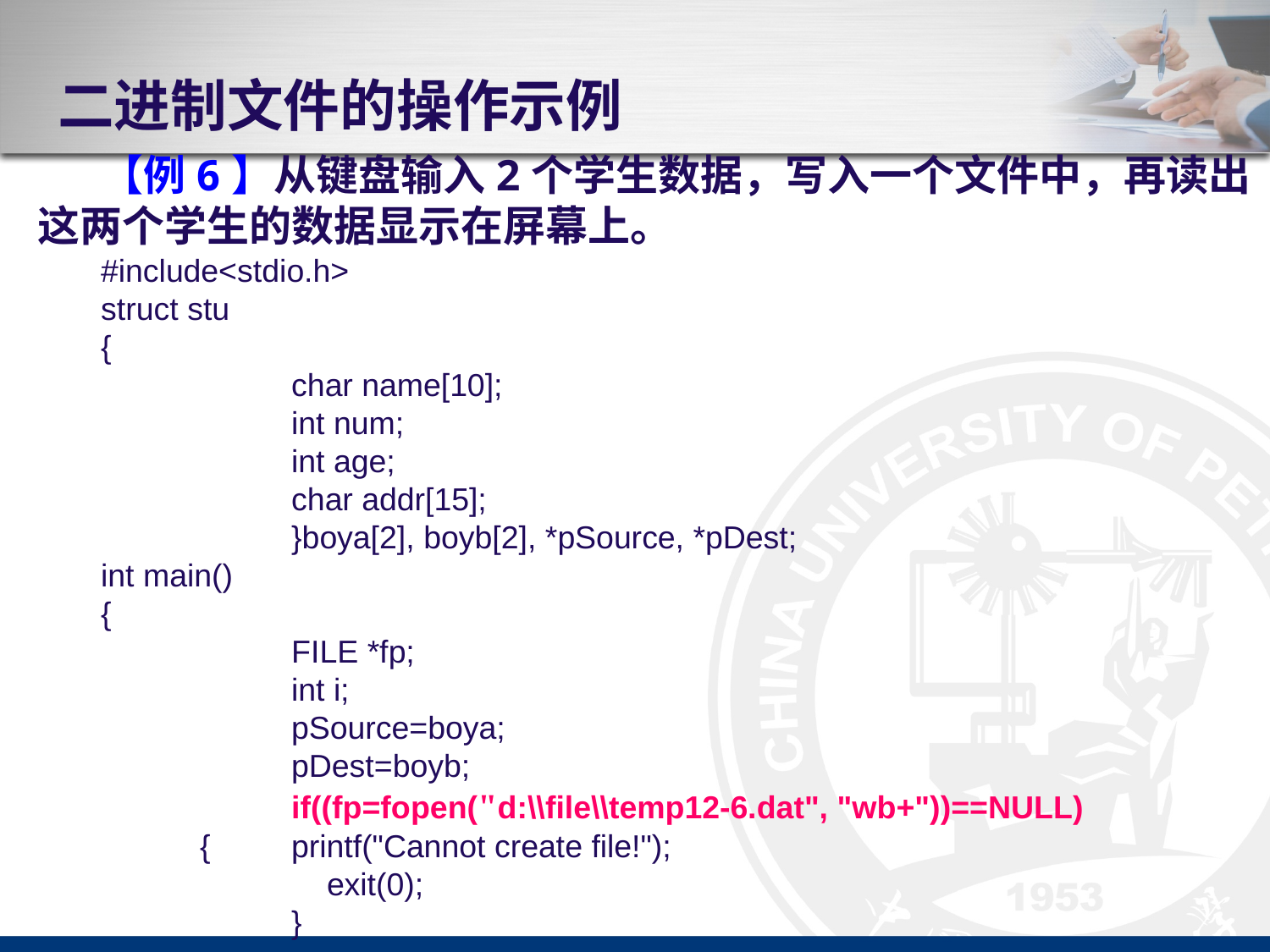

# 二进制文件的操作示例
【例6】从键盘输入2个学生数据，写入一个文件中，再读出这两个学生的数据显示在屏幕上。
#include<stdio.h>
struct stu
{
		char name[10];
		int num;
		int age;
		char addr[15];
		}boya[2], boyb[2], *pSource, *pDest;
int main()
{
		FILE *fp;
		int i;
		pSource=boya;
		pDest=boyb;
		if((fp=fopen("d:\\file\\temp12-6.dat", "wb+"))==NULL)
	    {	printf("Cannot create file!");
		    exit(0);
		}